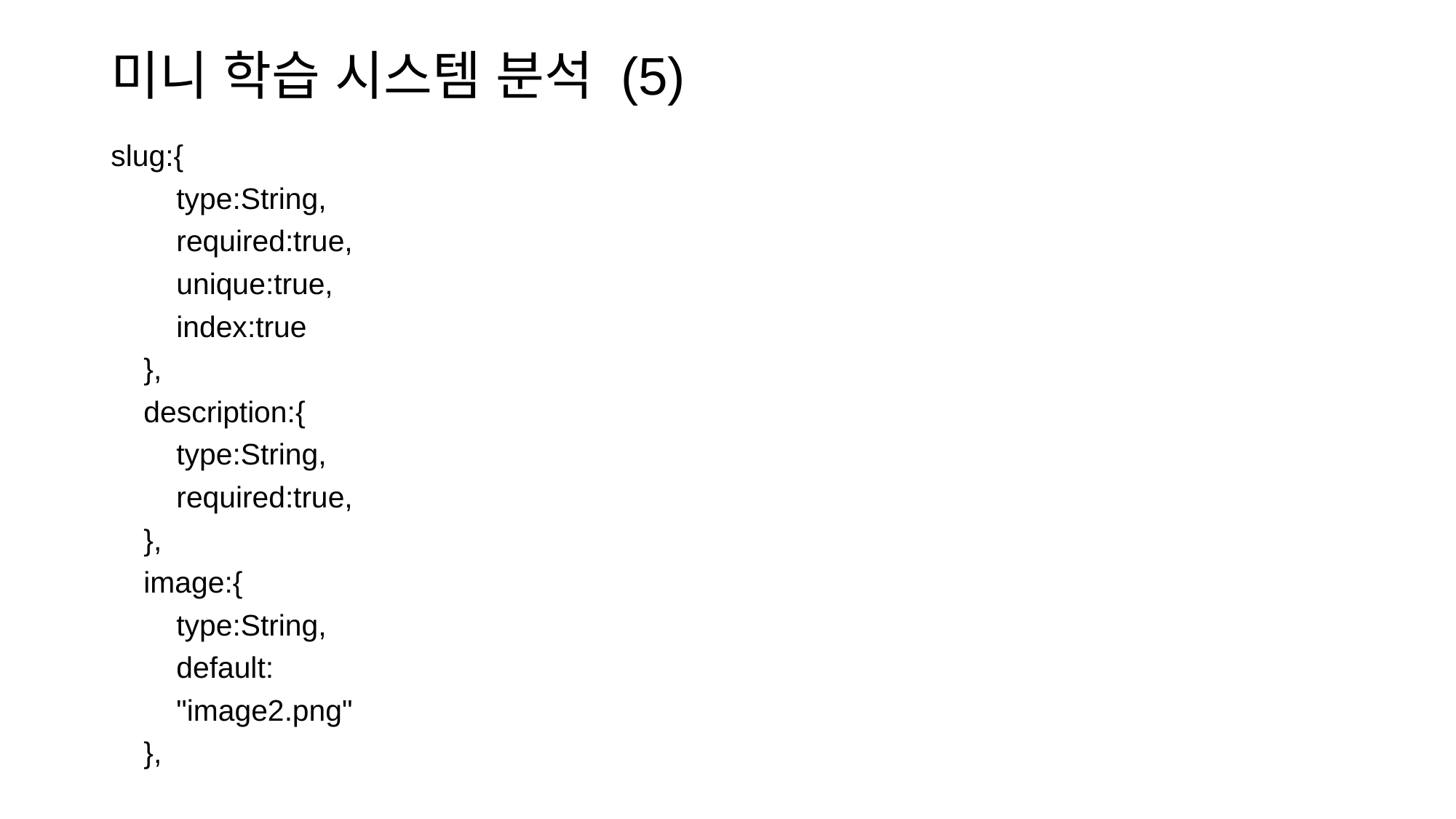

# 미니 학습 시스템 분석 (5)
slug:{
        type:String,
        required:true,
        unique:true,
        index:true
    },
    description:{
        type:String,
        required:true,
    },
    image:{
        type:String,
        default:
        "image2.png"
    },